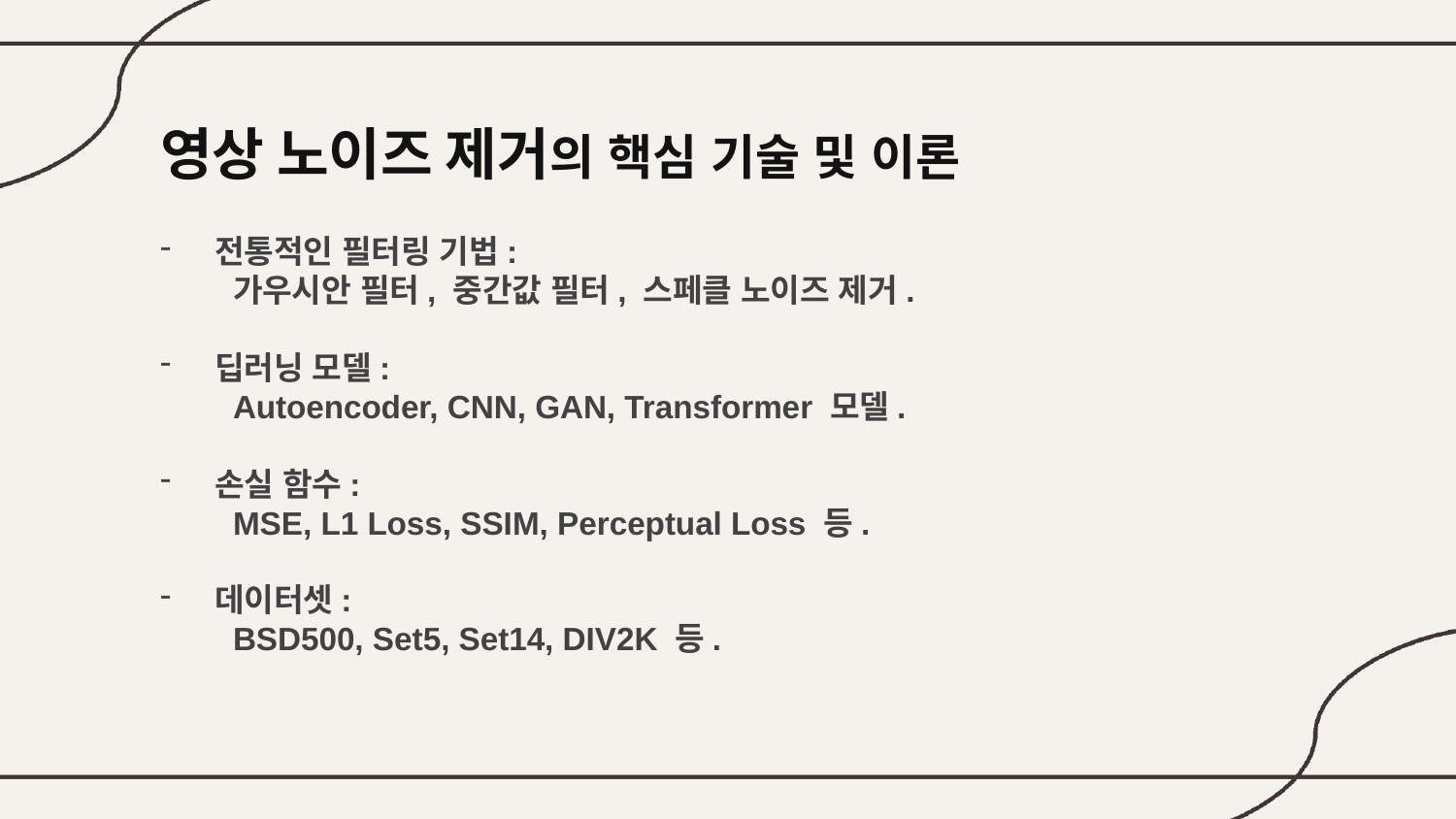

영상 노이즈 제거의 핵심 기술 및 이론
전통적인 필터링 기법:
가우시안 필터, 중간값 필터, 스페클 노이즈 제거.

딥러닝 모델:
Autoencoder, CNN, GAN, Transformer 모델.

손실 함수:
MSE, L1 Loss, SSIM, Perceptual Loss 등.

데이터셋:
BSD500, Set5, Set14, DIV2K 등.